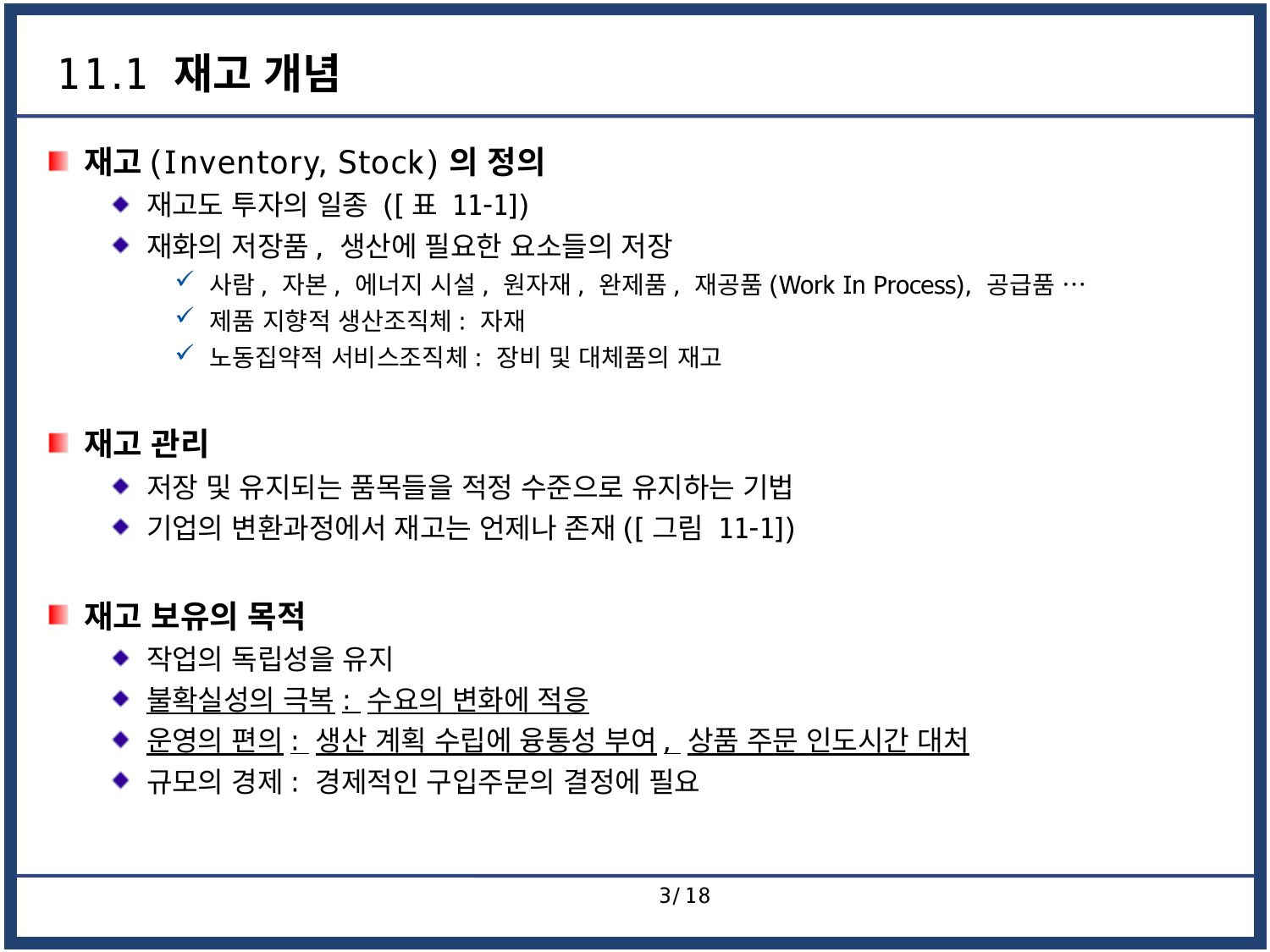

# 11.1 재고 개념
재고(Inventory, Stock)의 정의
재고도 투자의 일종 ([표 11-1])
재화의 저장품, 생산에 필요한 요소들의 저장
사람, 자본, 에너지 시설, 원자재, 완제품, 재공품(Work In Process), 공급품 …
제품 지향적 생산조직체: 자재
노동집약적 서비스조직체: 장비 및 대체품의 재고

재고 관리
저장 및 유지되는 품목들을 적정 수준으로 유지하는 기법
기업의 변환과정에서 재고는 언제나 존재([그림 11-1])

재고 보유의 목적
작업의 독립성을 유지
불확실성의 극복: 수요의 변화에 적응
운영의 편의: 생산 계획 수립에 융통성 부여, 상품 주문 인도시간 대처
규모의 경제: 경제적인 구입주문의 결정에 필요